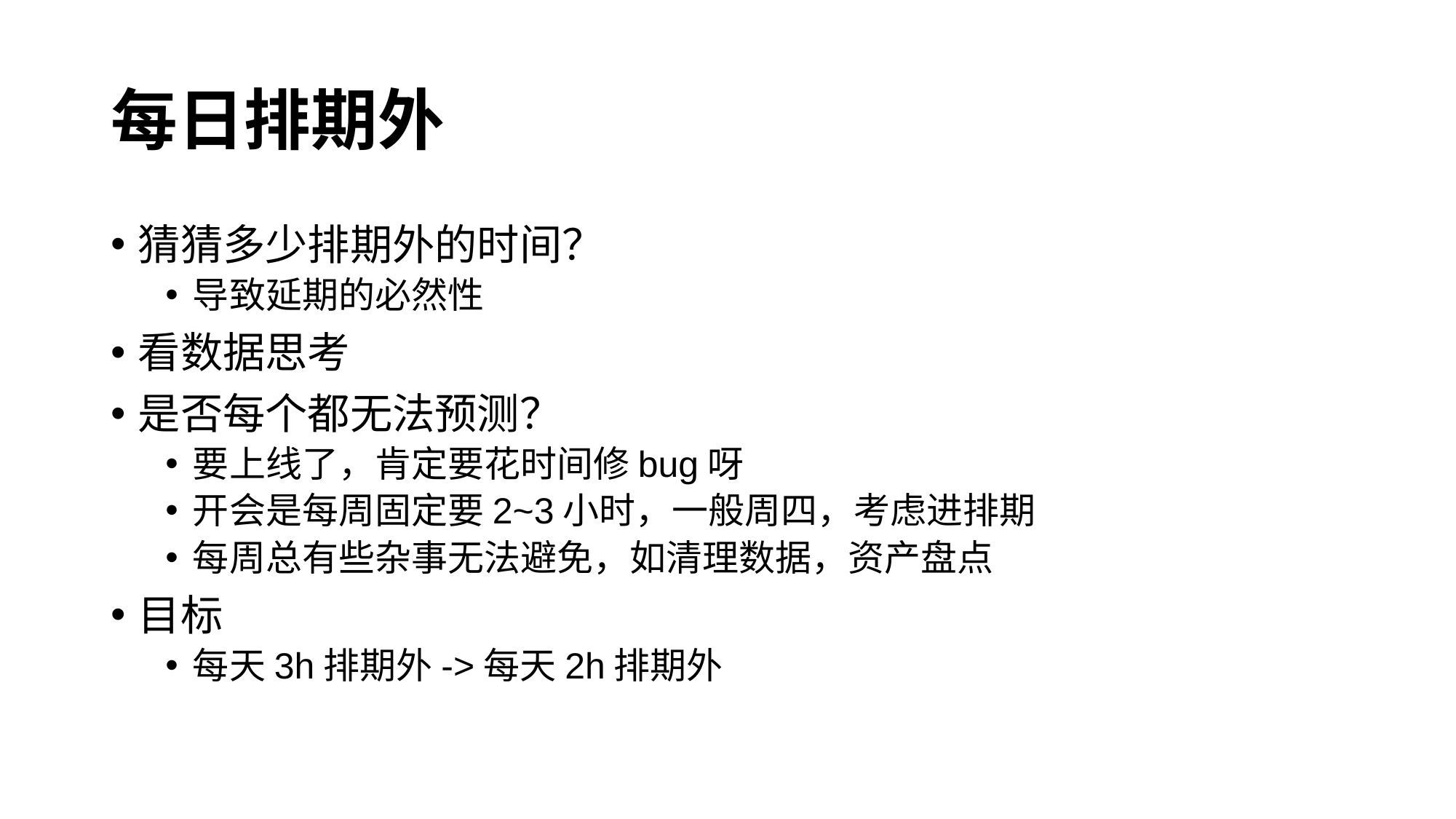

# 每日排期外
猜猜多少排期外的时间？
导致延期的必然性
看数据思考
是否每个都无法预测？
要上线了，肯定要花时间修bug呀
开会是每周固定要2~3小时，一般周四，考虑进排期
每周总有些杂事无法避免，如清理数据，资产盘点
目标
每天3h排期外->每天2h排期外